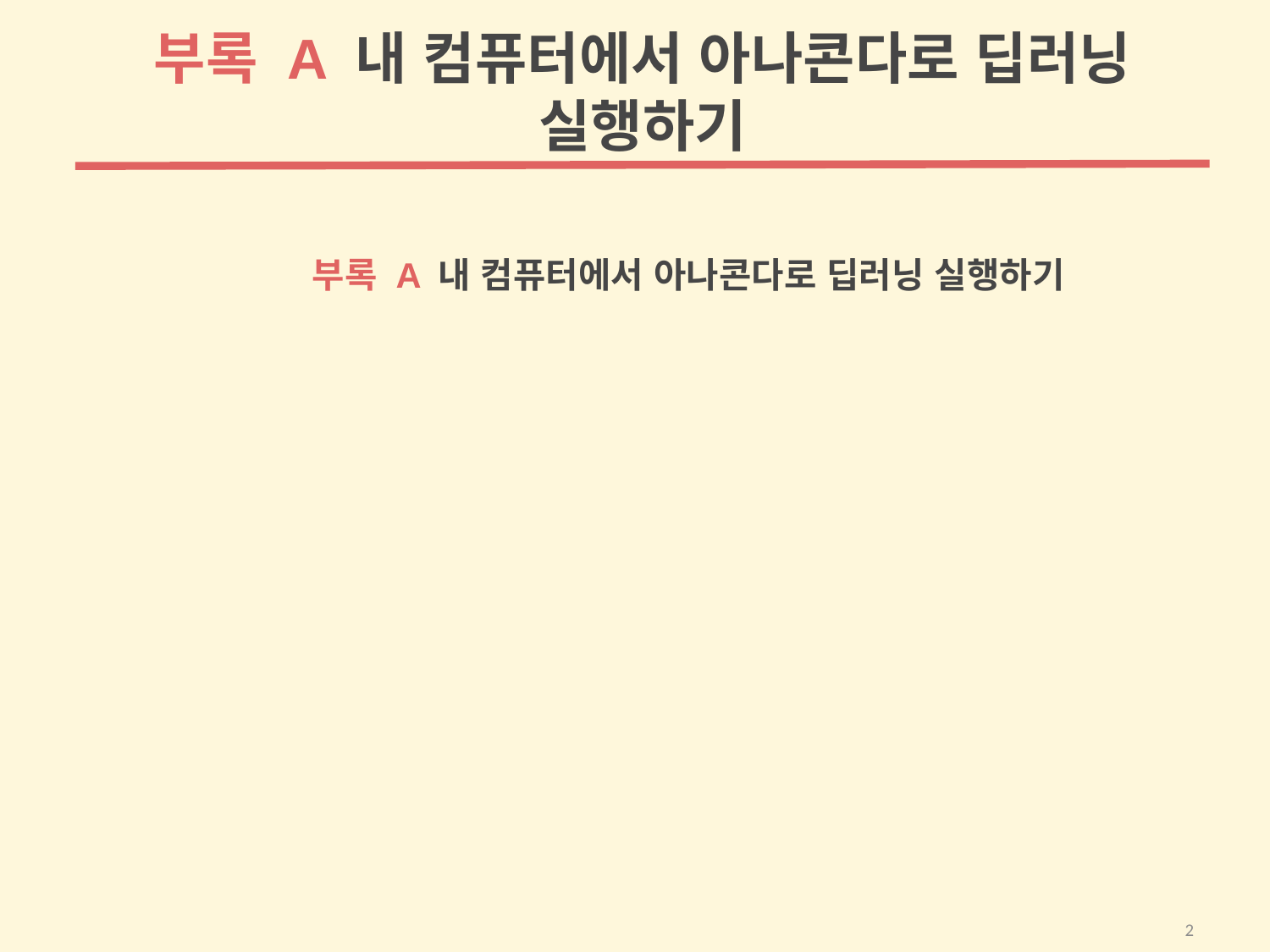

부록 A 내 컴퓨터에서 아나콘다로 딥러닝 실행하기
부록 A 내 컴퓨터에서 아나콘다로 딥러닝 실행하기
2